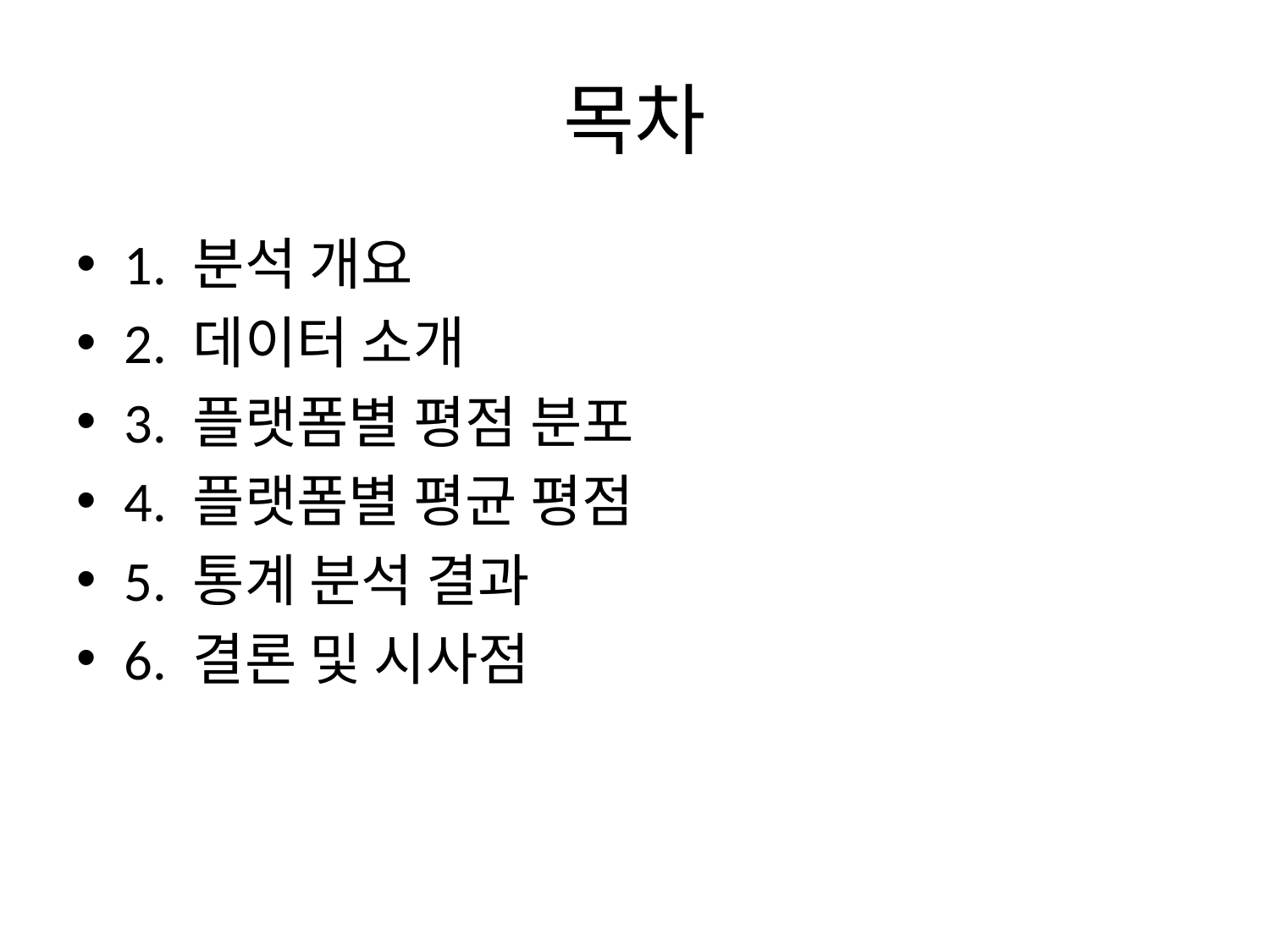

# 목차
1. 분석 개요
2. 데이터 소개
3. 플랫폼별 평점 분포
4. 플랫폼별 평균 평점
5. 통계 분석 결과
6. 결론 및 시사점